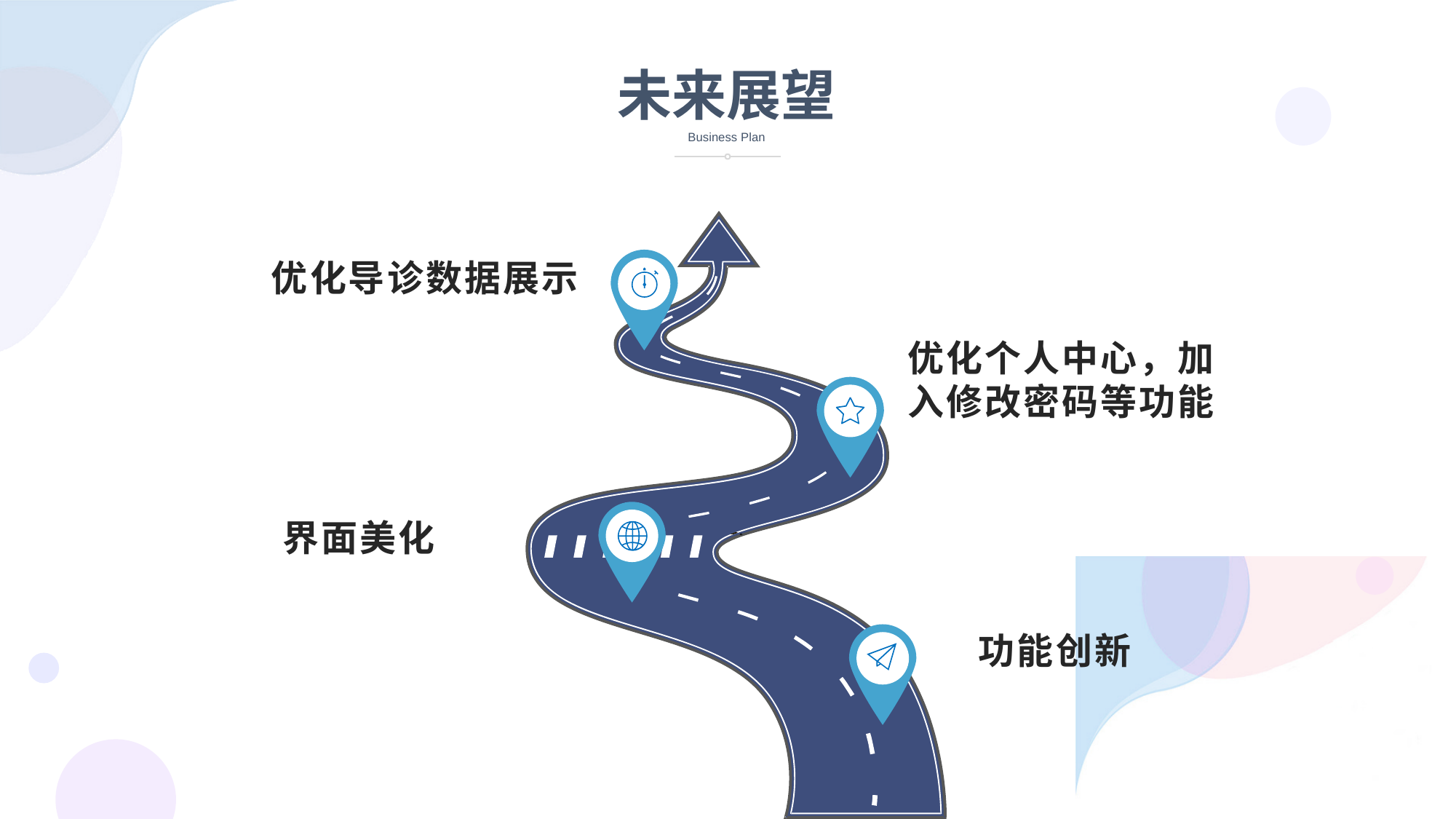

未来展望
Business Plan

优化导诊数据展示

优化个人中心，加入修改密码等功能

界面美化

功能创新